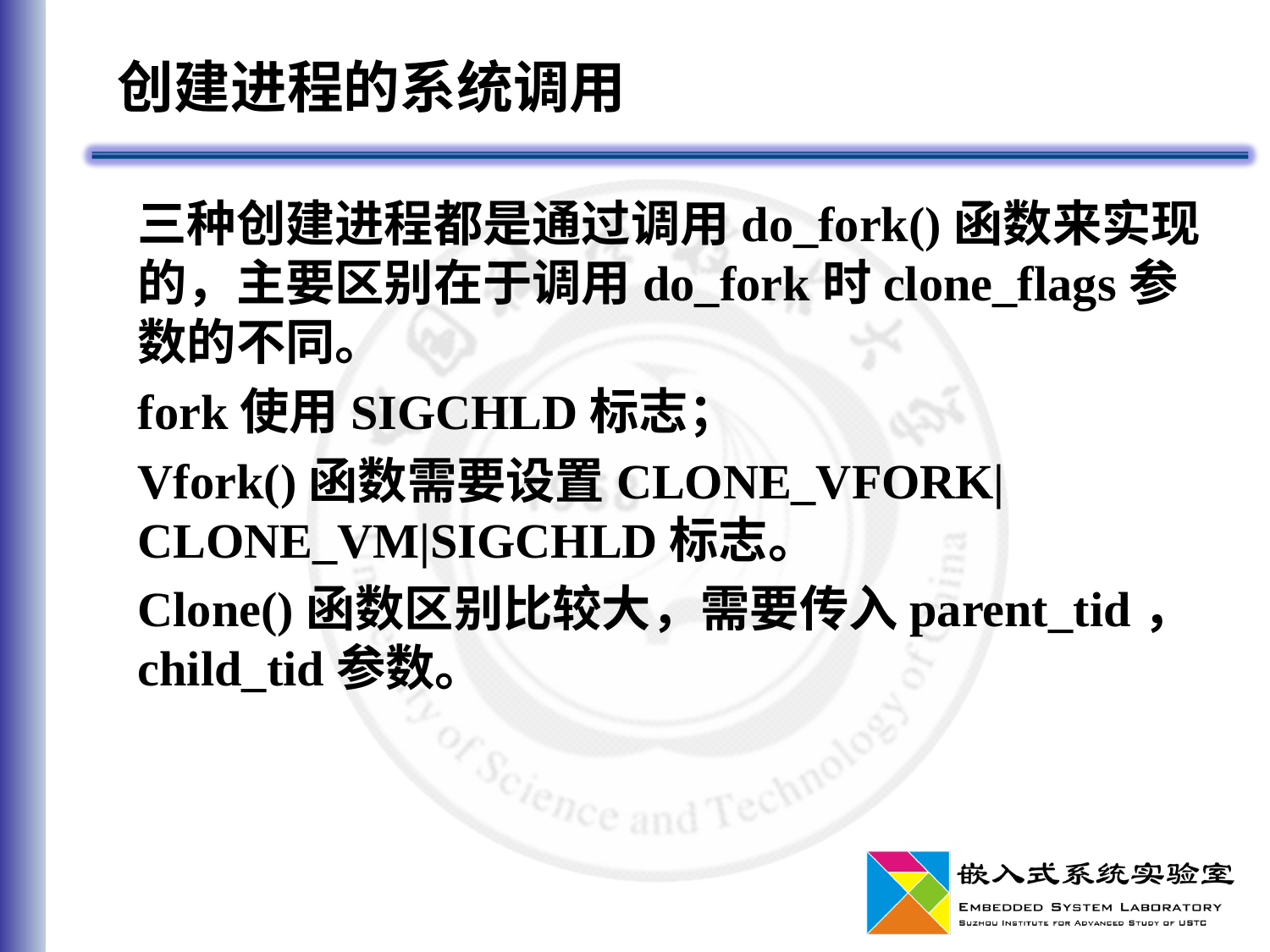

# 创建进程的系统调用
三种创建进程都是通过调用do_fork()函数来实现的，主要区别在于调用do_fork时clone_flags参数的不同。
fork使用SIGCHLD标志；
Vfork()函数需要设置CLONE_VFORK|CLONE_VM|SIGCHLD标志。
Clone()函数区别比较大，需要传入parent_tid，child_tid参数。